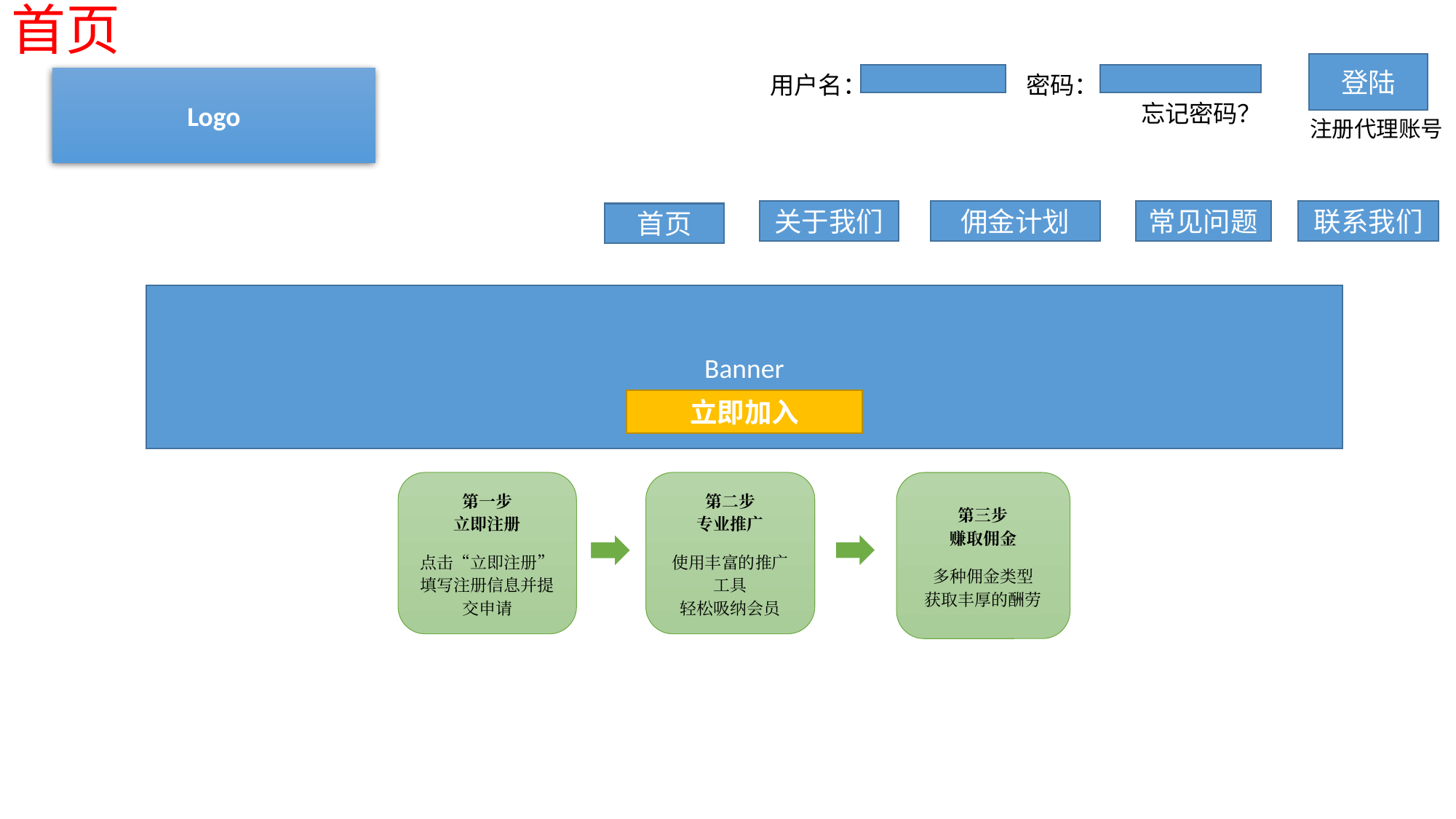

# 首页
登陆

Logo
用户名：
密码：
忘记密码？
注册代理账号
关于我们
佣金计划
常见问题
联系我们
首页
Banner
立即加入
第一步
立即注册
点击“立即注册”
填写注册信息并提交申请
第二步
专业推广
使用丰富的推广工具
轻松吸纳会员
第三步
赚取佣金
多种佣金类型
获取丰厚的酬劳